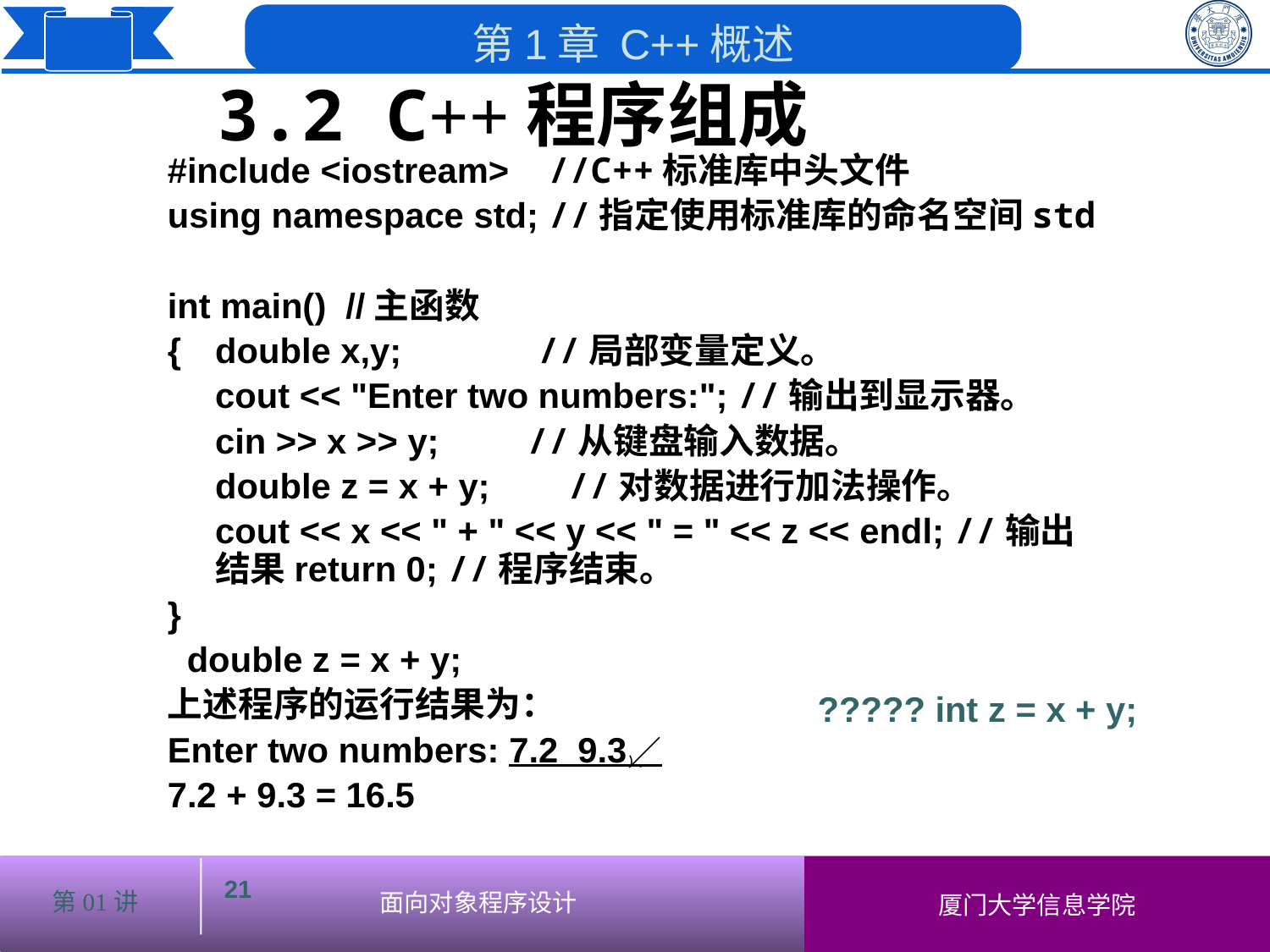

3.2 C++程序组成
#include <iostream>    //C++标准库中头文件
using namespace std; //指定使用标准库的命名空间std

int main()  //主函数
{	double x,y;              //局部变量定义。
	cout << "Enter two numbers:"; //输出到显示器。
	cin >> x >> y;         //从键盘输入数据。
	double z = x + y;        //对数据进行加法操作。
	cout << x << " + " << y << " = " << z << endl; //输出结果return 0; //程序结束。
}
  double z = x + y;
上述程序的运行结果为：
Enter two numbers: 7.2  9.3↙
7.2 + 9.3 = 16.5
????? int z = x + y;
21